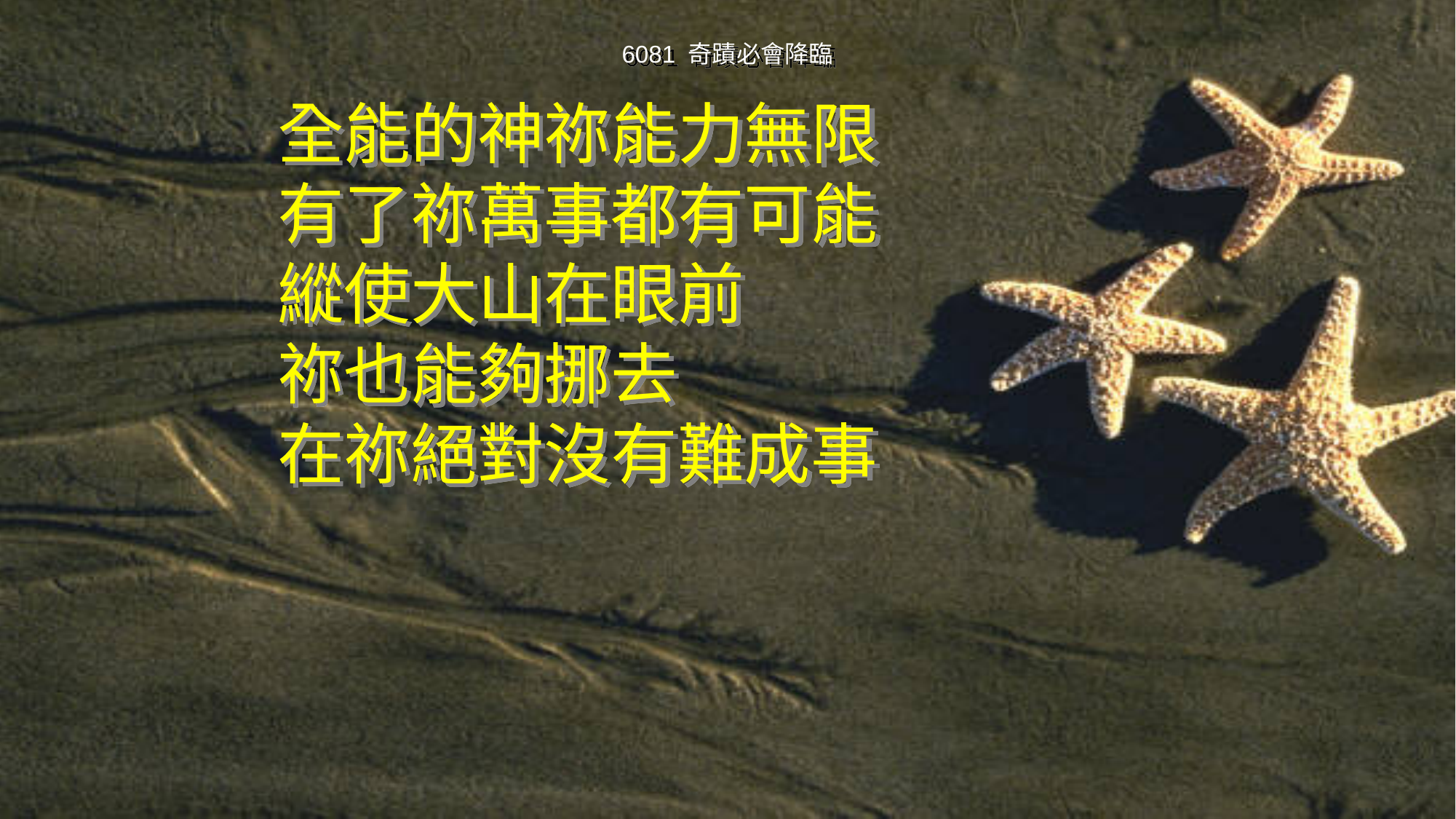

6081 奇蹟必會降臨
全能的神祢能力無限
有了祢萬事都有可能
縱使大山在眼前
祢也能夠挪去
在祢絕對沒有難成事